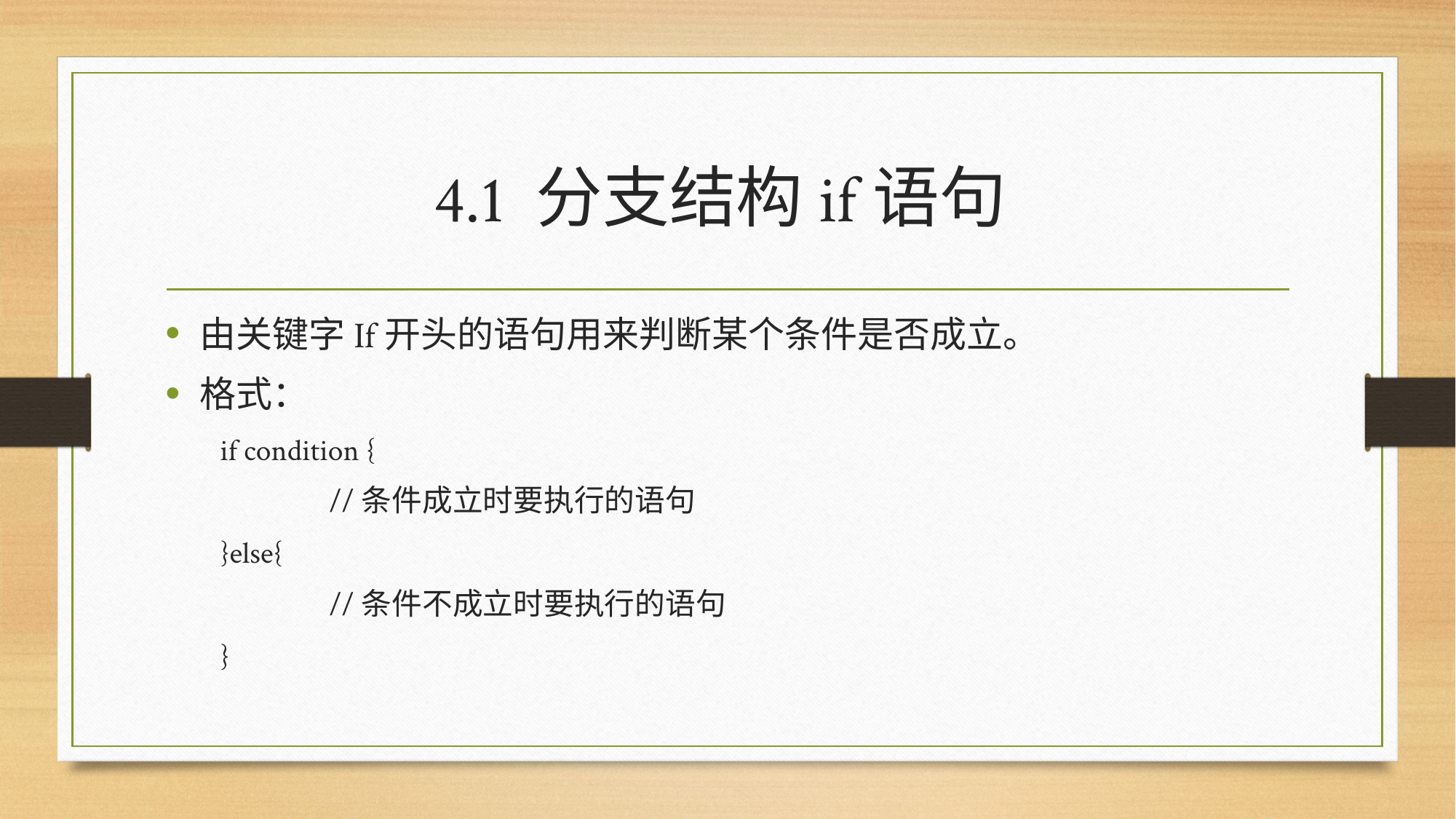

# 4.1 分支结构if语句
由关键字If开头的语句用来判断某个条件是否成立。
格式：
if condition {
	//条件成立时要执行的语句
}else{
	//条件不成立时要执行的语句
}